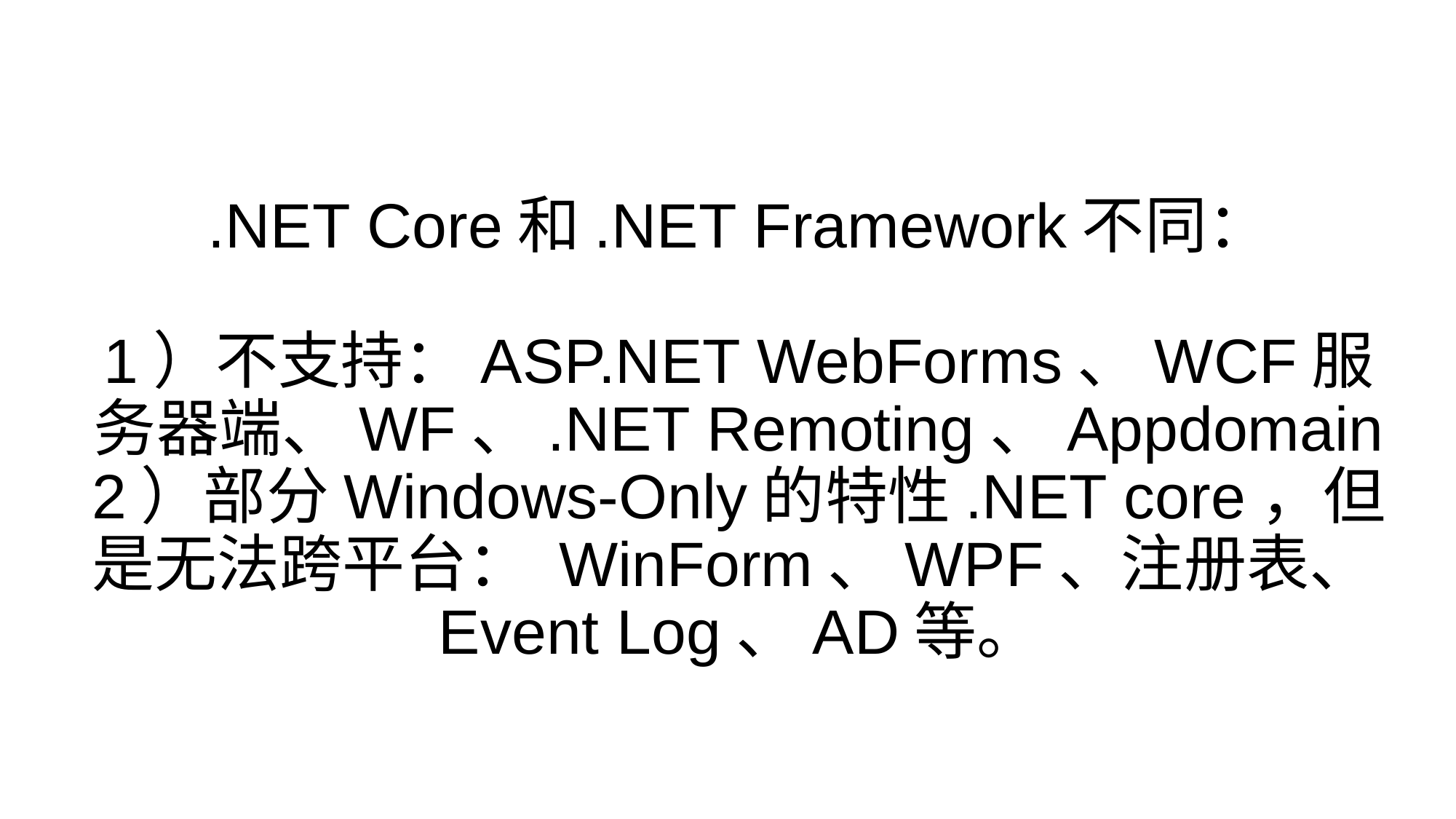

# .NET Core和.NET Framework不同： 1）不支持：ASP.NET WebForms、WCF服务器端、WF、.NET Remoting、Appdomain 2）部分Windows-Only的特性.NET core，但是无法跨平台： WinForm、WPF、注册表、Event Log、AD等。